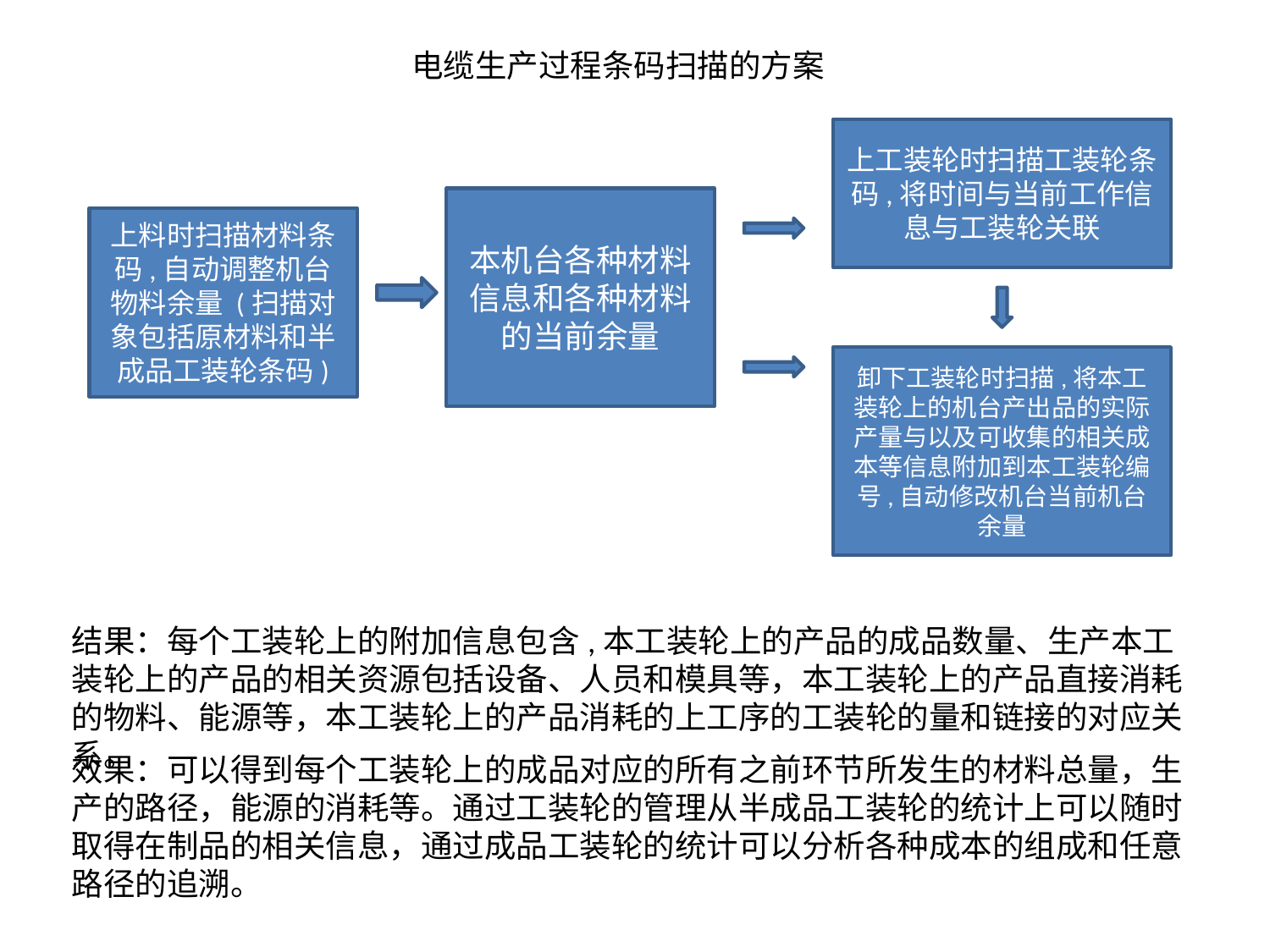

电缆生产过程条码扫描的方案
上工装轮时扫描工装轮条码,将时间与当前工作信息与工装轮关联
本机台各种材料信息和各种材料的当前余量
上料时扫描材料条码,自动调整机台物料余量 (扫描对象包括原材料和半成品工装轮条码)

卸下工装轮时扫描,将本工装轮上的机台产出品的实际产量与以及可收集的相关成本等信息附加到本工装轮编号,自动修改机台当前机台余量

结果：每个工装轮上的附加信息包含,本工装轮上的产品的成品数量、生产本工装轮上的产品的相关资源包括设备、人员和模具等，本工装轮上的产品直接消耗的物料、能源等，本工装轮上的产品消耗的上工序的工装轮的量和链接的对应关系。
效果：可以得到每个工装轮上的成品对应的所有之前环节所发生的材料总量，生产的路径，能源的消耗等。通过工装轮的管理从半成品工装轮的统计上可以随时取得在制品的相关信息，通过成品工装轮的统计可以分析各种成本的组成和任意路径的追溯。